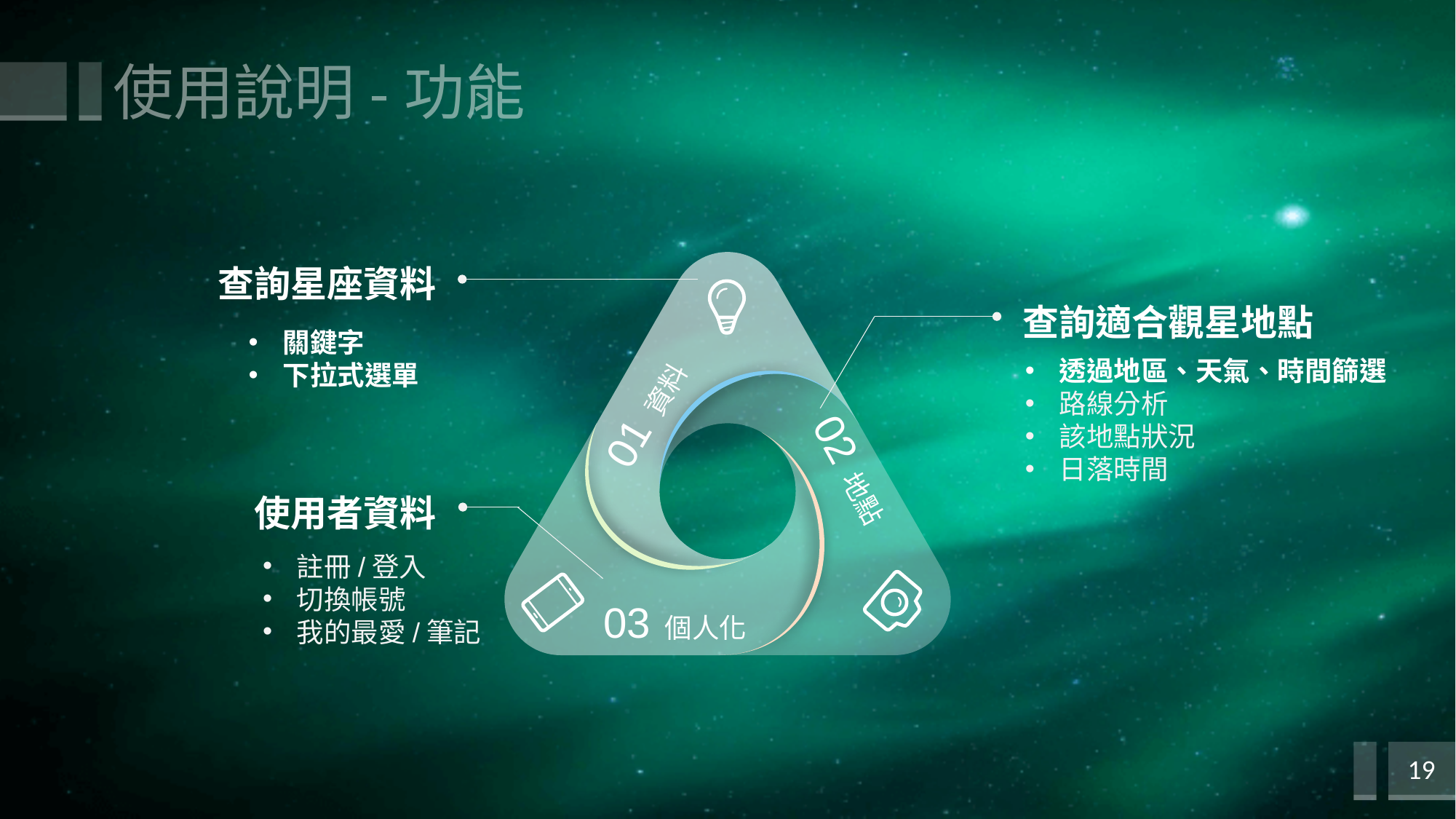

# 使用說明-功能

01 資料
02 地點

03 個人化
查詢星座資料
查詢適合觀星地點
關鍵字
下拉式選單
透過地區、天氣、時間篩選
路線分析
該地點狀況
日落時間
使用者資料
註冊/登入
切換帳號
我的最愛/筆記